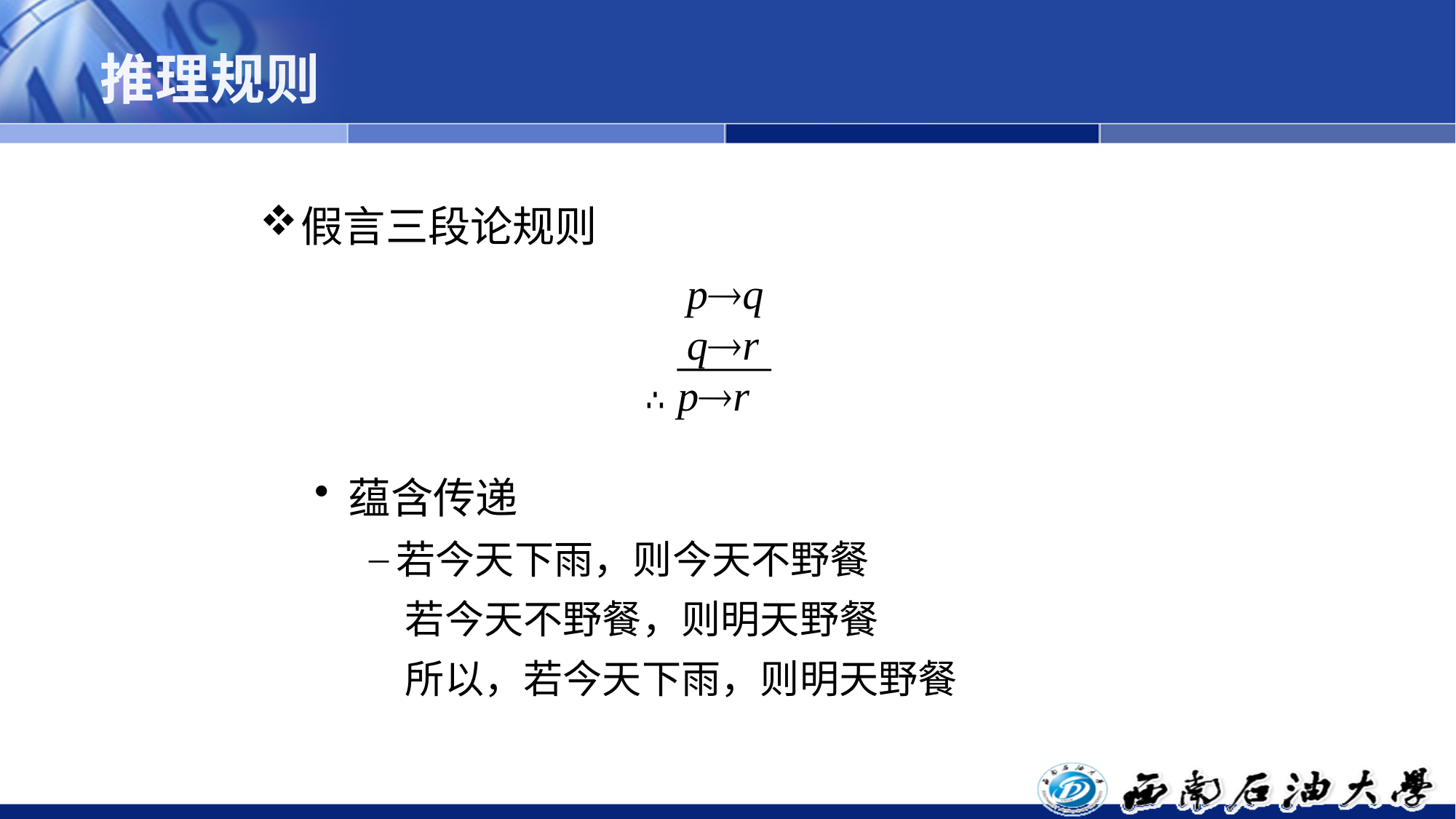

# 推理规则
假言三段论规则

蕴含传递
若今天下雨，则今天不野餐
   若今天不野餐，则明天野餐
   所以，若今天下雨，则明天野餐
    p→q
    q→r
∴ p→r